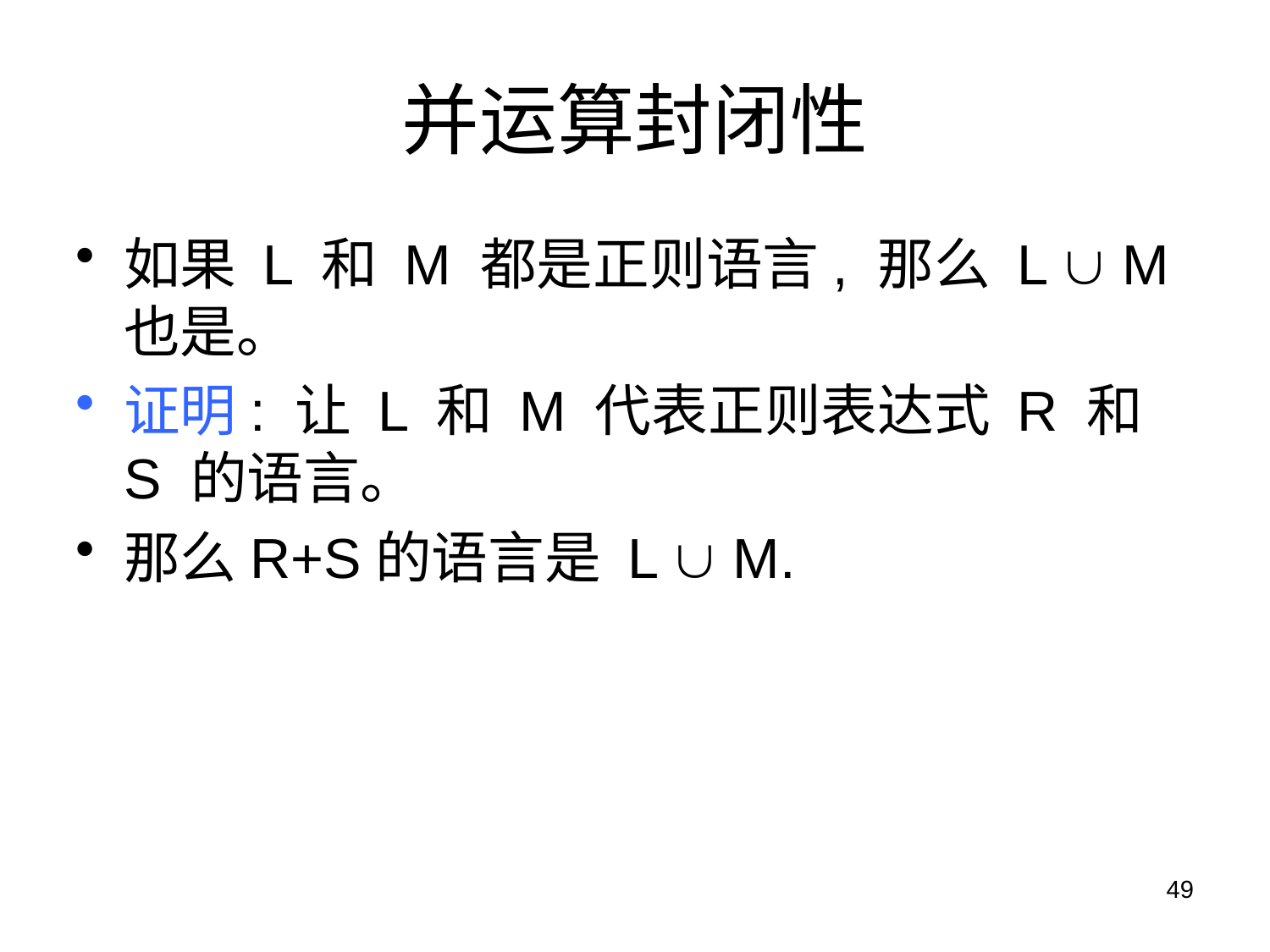

# 并运算封闭性
如果 L 和 M 都是正则语言, 那么 L ∪ M也是。
证明: 让 L 和 M 代表正则表达式 R 和 S 的语言。
那么R+S的语言是 L ∪ M.
49